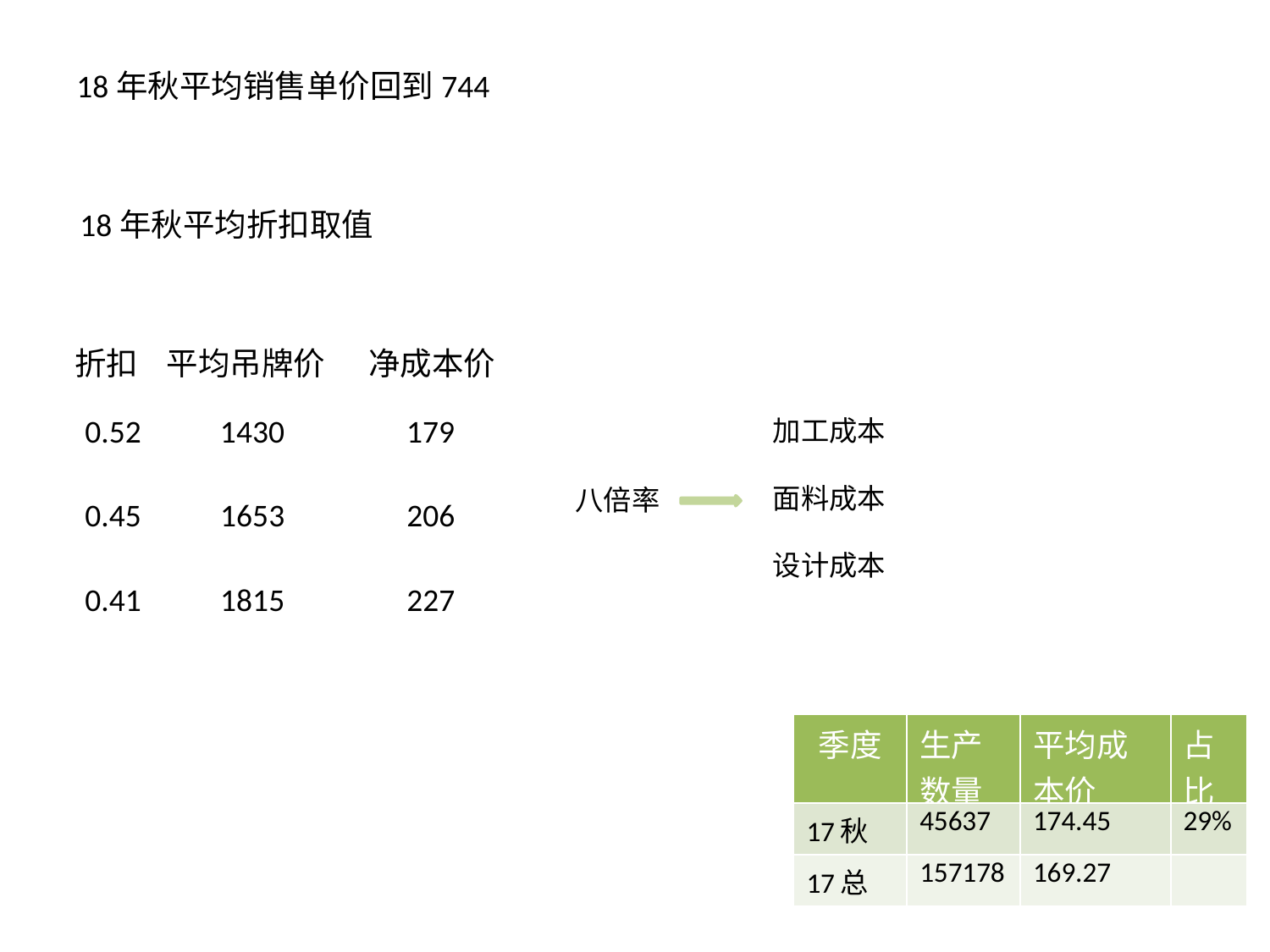

18年秋平均销售单价回到744
18年秋平均折扣取值
折扣    平均吊牌价      净成本价
0.52           1430                 179
加工成本

面料成本

设计成本
八倍率
0.45           1653                 206

0.41           1815                 227
| 季度 | 生产数量 | 平均成本价 | 占比 |
| --- | --- | --- | --- |
| 17秋 | 45637 | 174.45 | 29% |
| 17总 | 157178 | 169.27 |  |